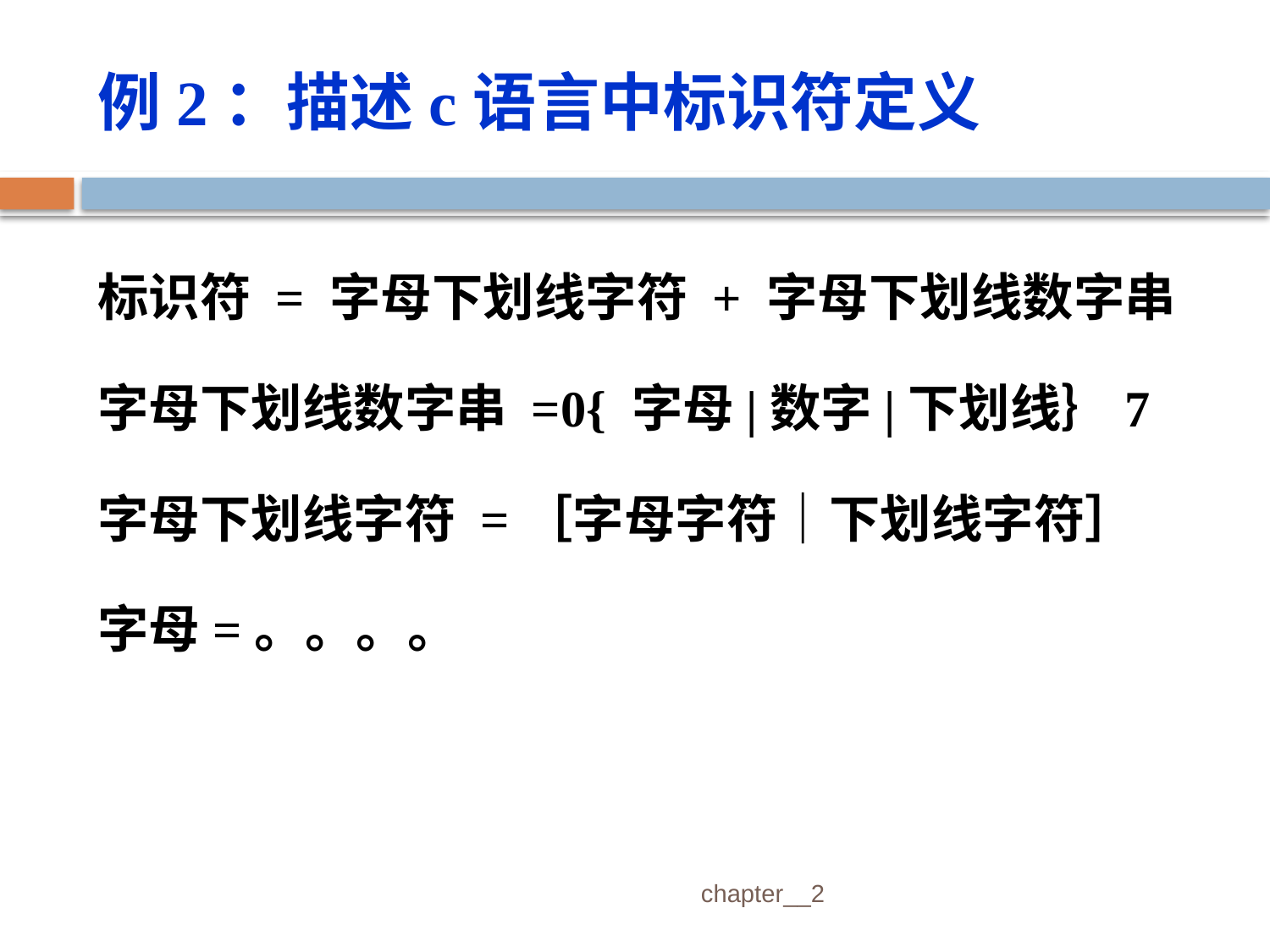

# 例2：描述c语言中标识符定义
59
标识符 = 字母下划线字符 + 字母下划线数字串
字母下划线数字串 =0{ 字母|数字|下划线｝7
字母下划线字符 =［字母字符｜下划线字符］
字母=。。。。

 chapter__2